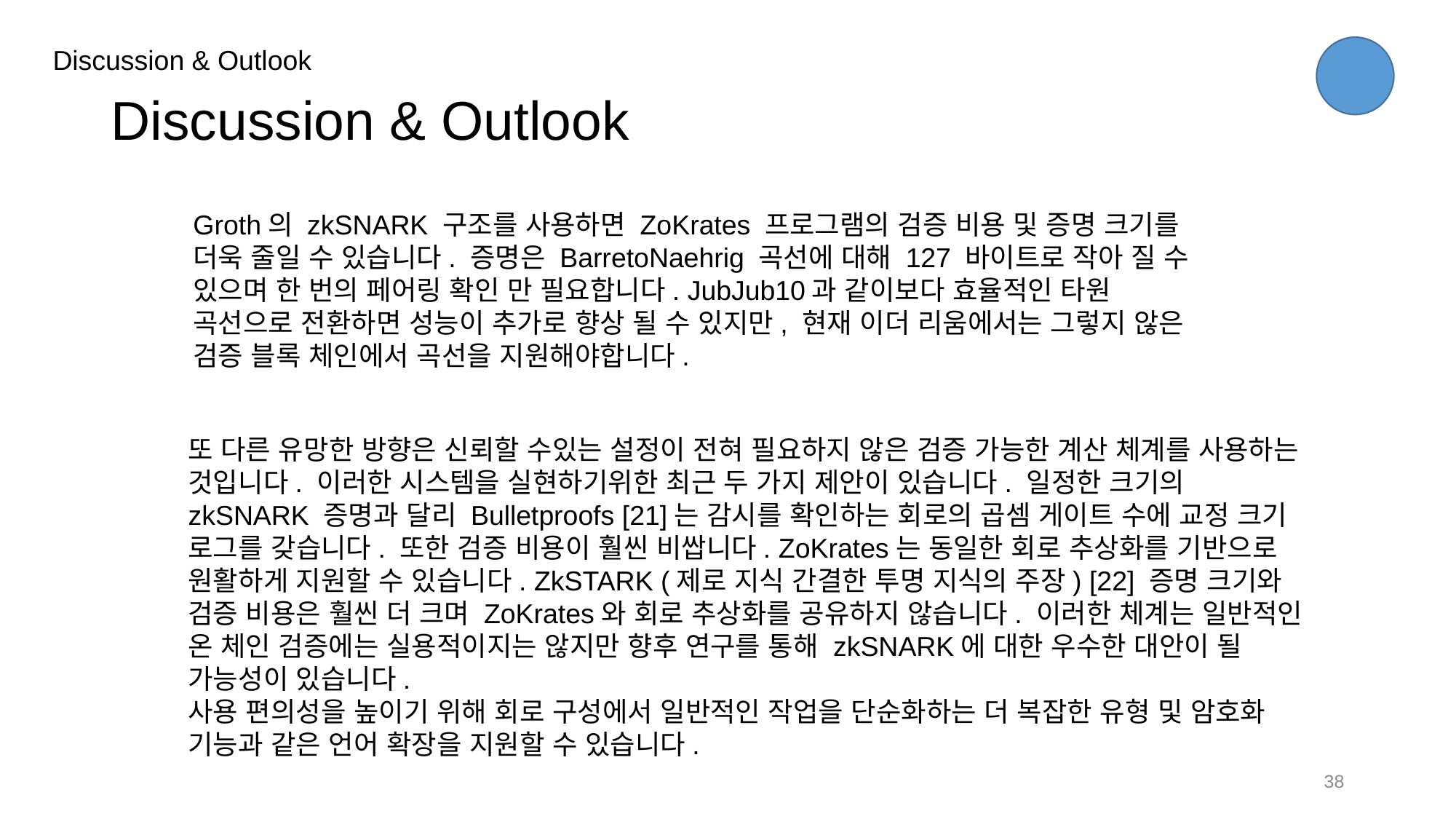

Discussion & Outlook

# Discussion & Outlook
Groth의 zkSNARK 구조를 사용하면 ZoKrates 프로그램의 검증 비용 및 증명 크기를 더욱 줄일 수 있습니다. 증명은 BarretoNaehrig 곡선에 대해 127 바이트로 작아 질 수 있으며 한 번의 페어링 확인 만 필요합니다. JubJub10과 같이보다 효율적인 타원 곡선으로 전환하면 성능이 추가로 향상 될 수 있지만, 현재 이더 리움에서는 그렇지 않은 검증 블록 체인에서 곡선을 지원해야합니다.
또 다른 유망한 방향은 신뢰할 수있는 설정이 전혀 필요하지 않은 검증 가능한 계산 체계를 사용하는 것입니다. 이러한 시스템을 실현하기위한 최근 두 가지 제안이 있습니다. 일정한 크기의 zkSNARK 증명과 달리 Bulletproofs [21]는 감시를 확인하는 회로의 곱셈 게이트 수에 교정 크기 로그를 갖습니다. 또한 검증 비용이 훨씬 비쌉니다. ZoKrates는 동일한 회로 추상화를 기반으로 원활하게 지원할 수 있습니다. ZkSTARK (제로 지식 간결한 투명 지식의 주장) [22] 증명 크기와 검증 비용은 훨씬 더 크며 ZoKrates와 회로 추상화를 공유하지 않습니다. 이러한 체계는 일반적인 온 체인 검증에는 실용적이지는 않지만 향후 연구를 통해 zkSNARK에 대한 우수한 대안이 될 가능성이 있습니다.
사용 편의성을 높이기 위해 회로 구성에서 일반적인 작업을 단순화하는 더 복잡한 유형 및 암호화 기능과 같은 언어 확장을 지원할 수 있습니다.
38